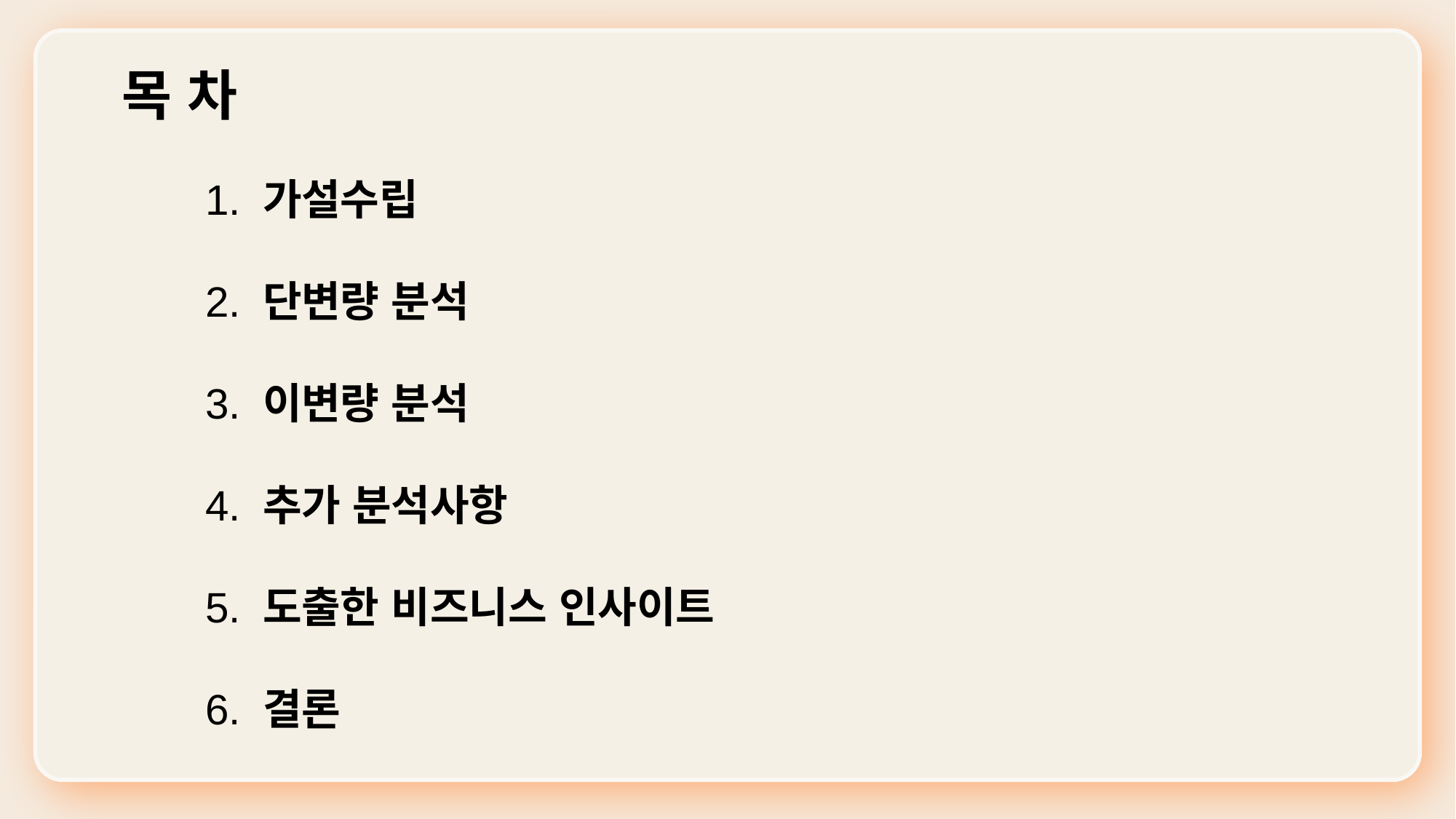

목 차
1. 가설수립

2. 단변량 분석

3. 이변량 분석

4. 추가 분석사항

5. 도출한 비즈니스 인사이트

6. 결론